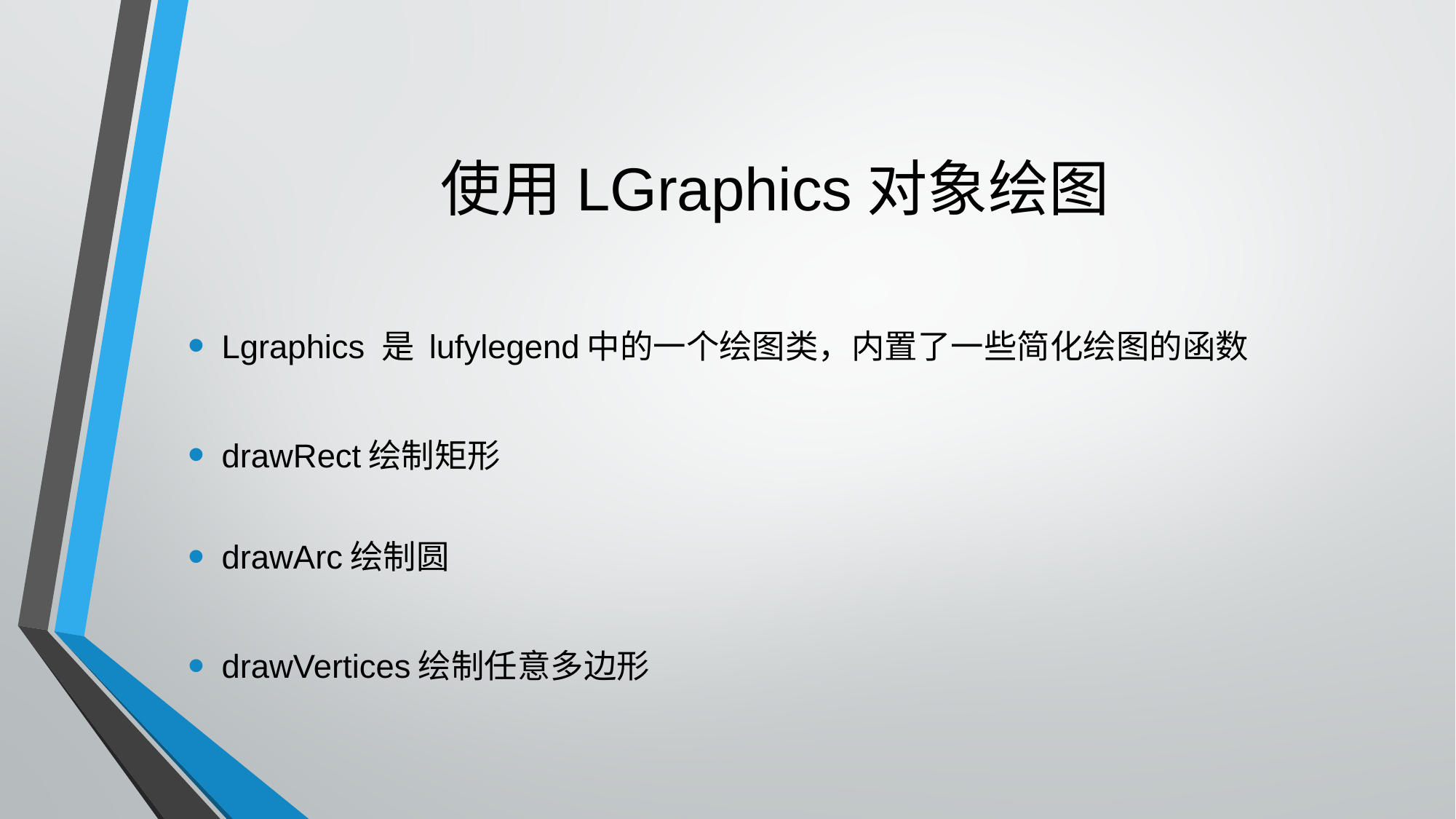

# 使用LGraphics对象绘图
Lgraphics 是 lufylegend中的一个绘图类，内置了一些简化绘图的函数

drawRect绘制矩形

drawArc绘制圆

drawVertices绘制任意多边形